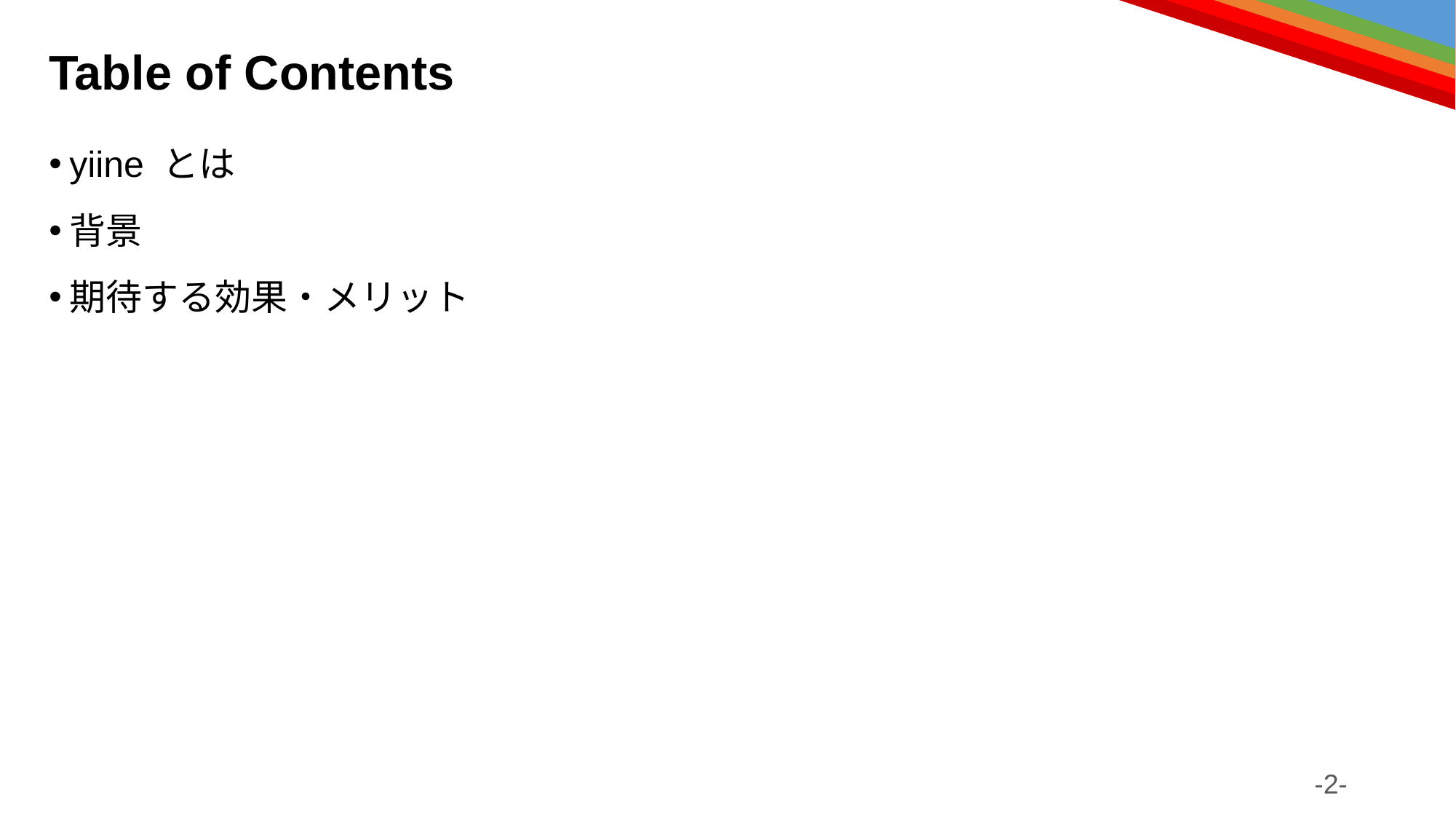

# Table of Contents
yiine とは
背景
期待する効果・メリット